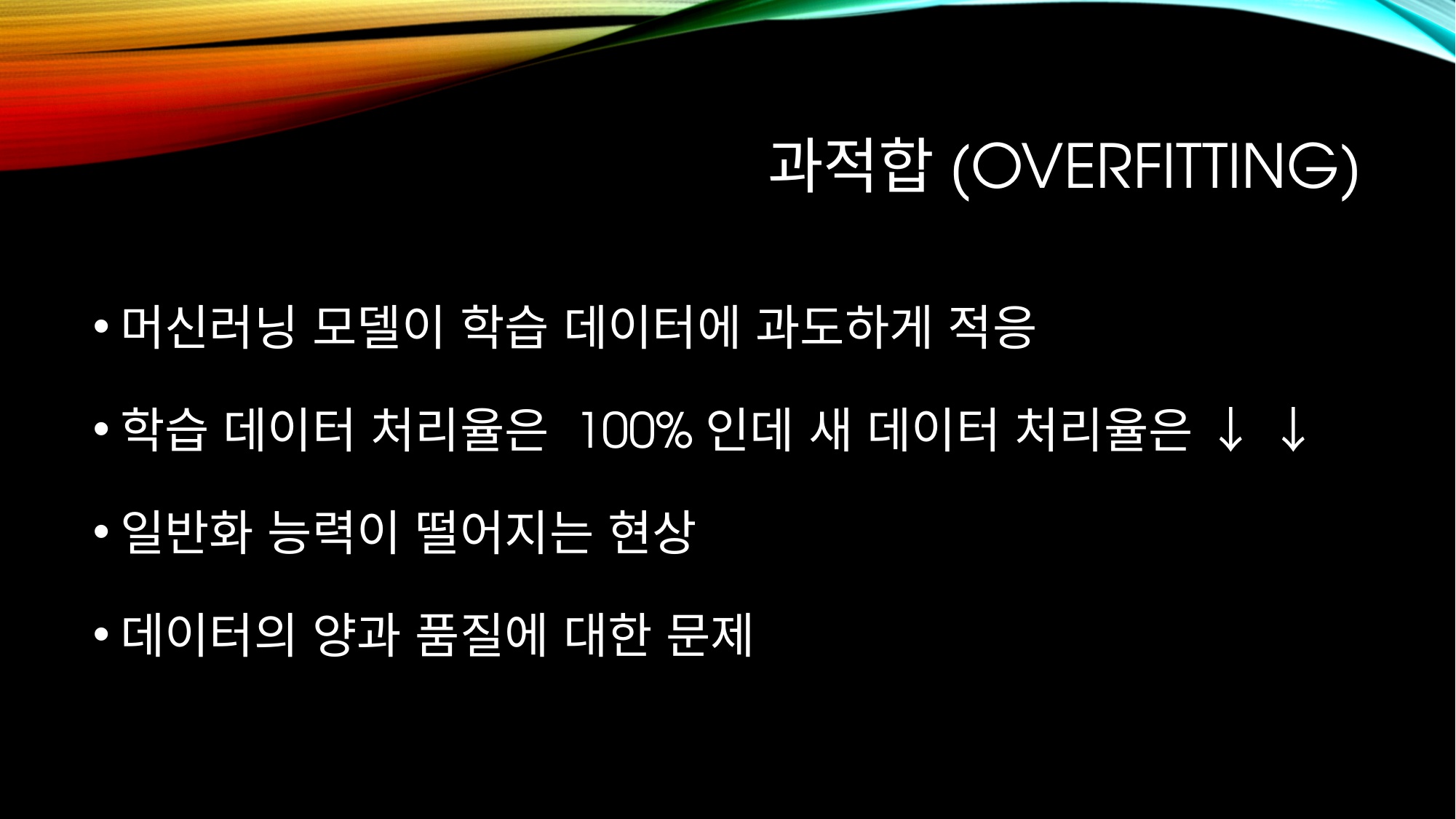

# 과적합(Overfitting)
머신러닝 모델이 학습 데이터에 과도하게 적응
학습 데이터 처리율은 100%인데 새 데이터 처리율은 ↓ ↓
일반화 능력이 떨어지는 현상
데이터의 양과 품질에 대한 문제